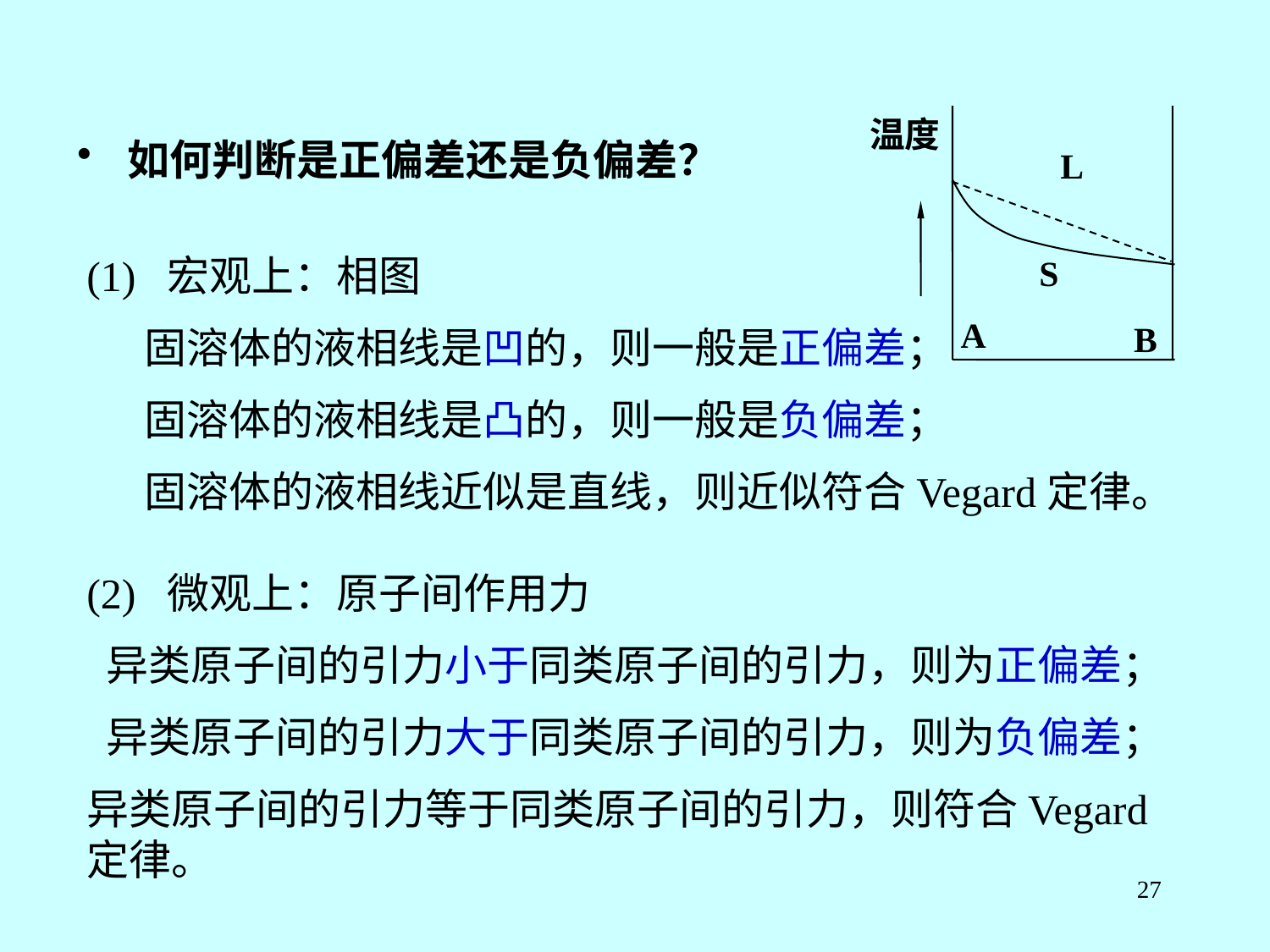

温度

L

S

 如何判断是正偏差还是负偏差？

(1)  宏观上：相图
     固溶体的液相线是凹的，则一般是正偏差；
     固溶体的液相线是凸的，则一般是负偏差；
     固溶体的液相线近似是直线，则近似符合Vegard定律。
A
B
(2)  微观上：原子间作用力
 异类原子间的引力小于同类原子间的引力，则为正偏差；
 异类原子间的引力大于同类原子间的引力，则为负偏差；
异类原子间的引力等于同类原子间的引力，则符合Vegard 定律。
27